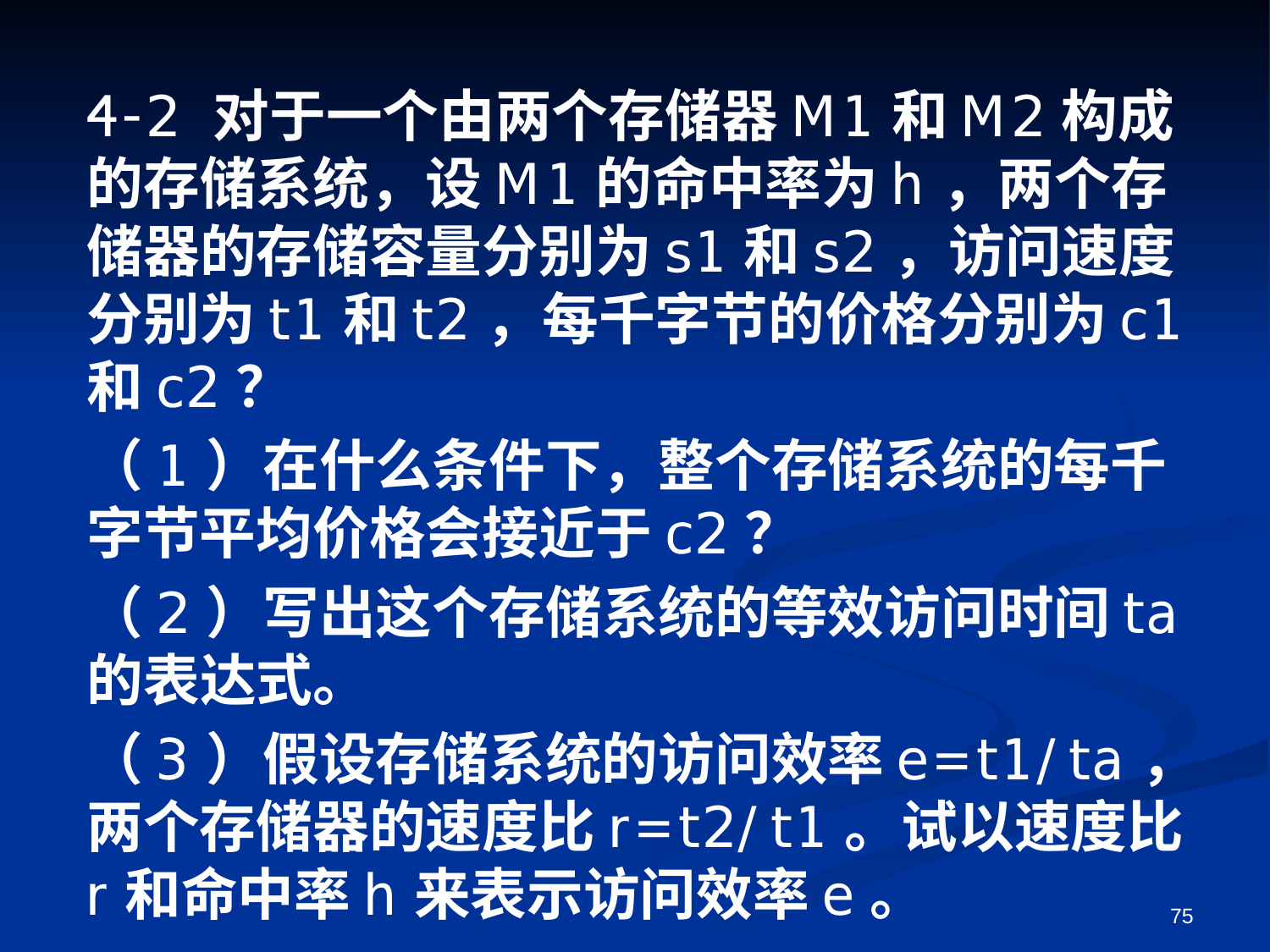

4-2 对于一个由两个存储器M1和M2构成的存储系统，设M1的命中率为h，两个存储器的存储容量分别为s1和s2，访问速度分别为t1和t2，每千字节的价格分别为c1和c2？
（1）在什么条件下，整个存储系统的每千字节平均价格会接近于c2？
（2）写出这个存储系统的等效访问时间ta的表达式。
（3）假设存储系统的访问效率e=t1/ta，两个存储器的速度比r=t2/t1。试以速度比r和命中率h来表示访问效率e。
75